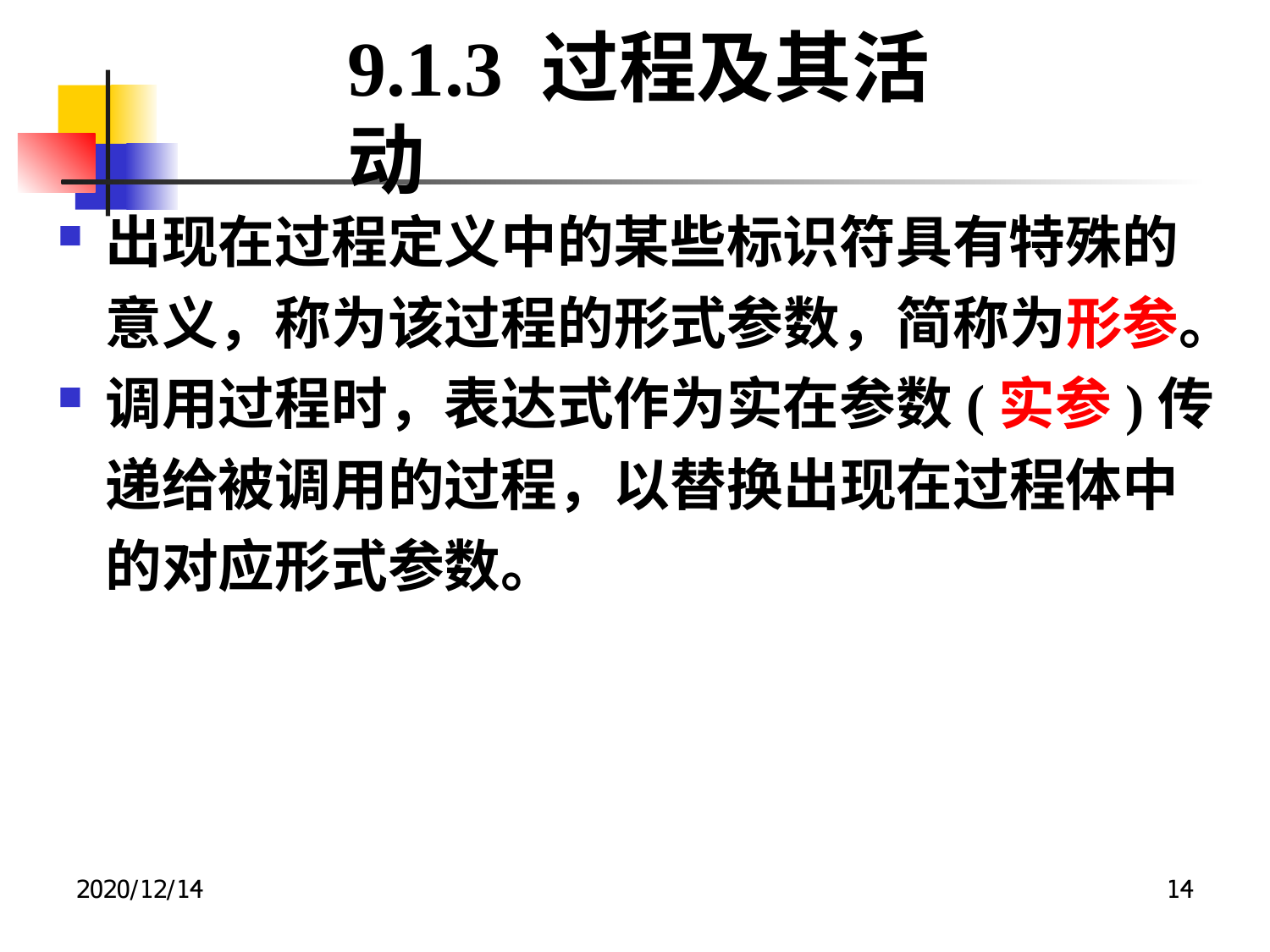

9.1.3 过程及其活动
出现在过程定义中的某些标识符具有特殊的意义，称为该过程的形式参数，简称为形参。
调用过程时，表达式作为实在参数(实参)传递给被调用的过程，以替换出现在过程体中的对应形式参数。
2020/12/14
14